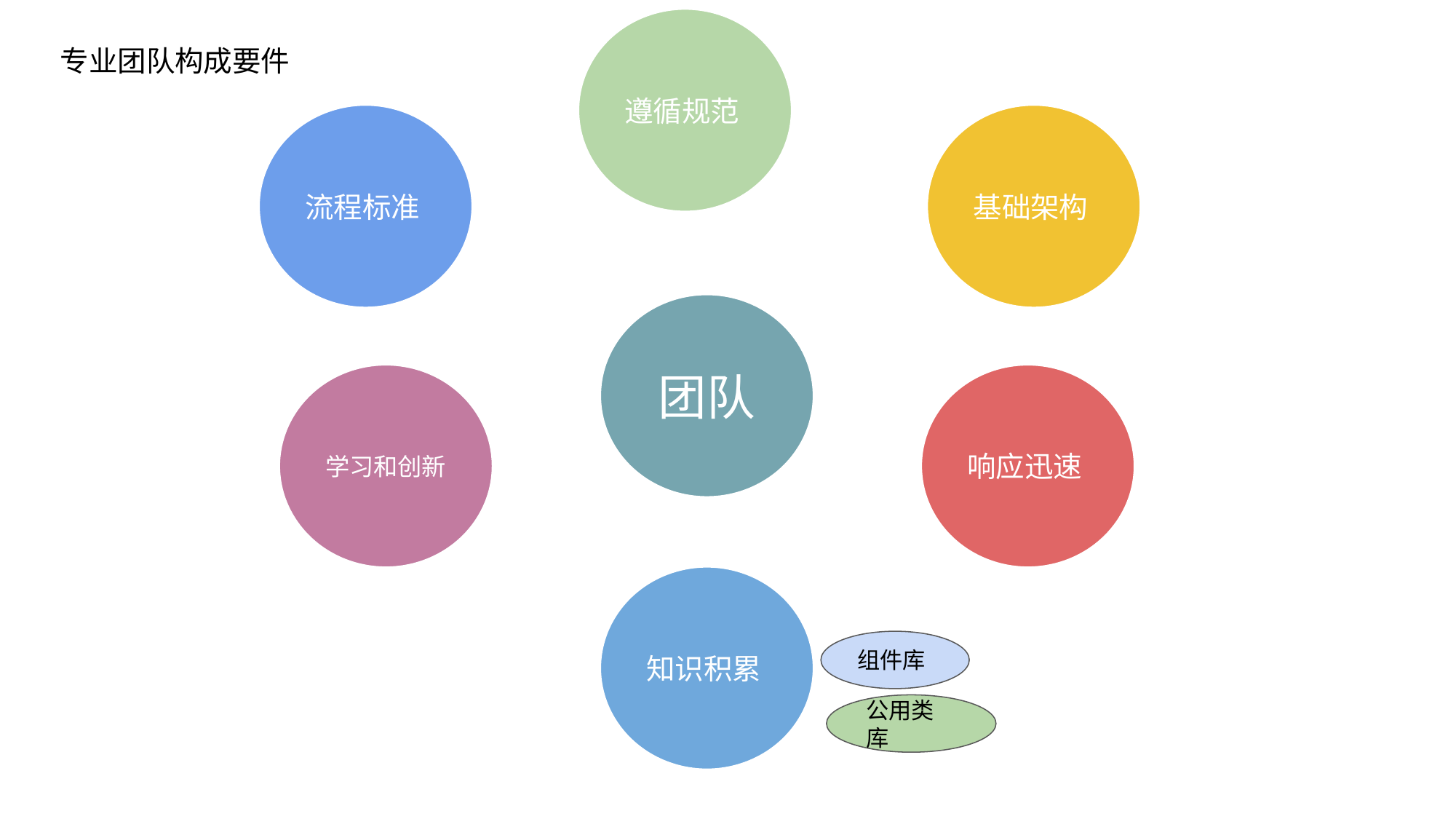

遵循规范
专业团队构成要件
流程标准
基础架构
团队
学习和创新
响应迅速
知识积累
组件库
公用类库